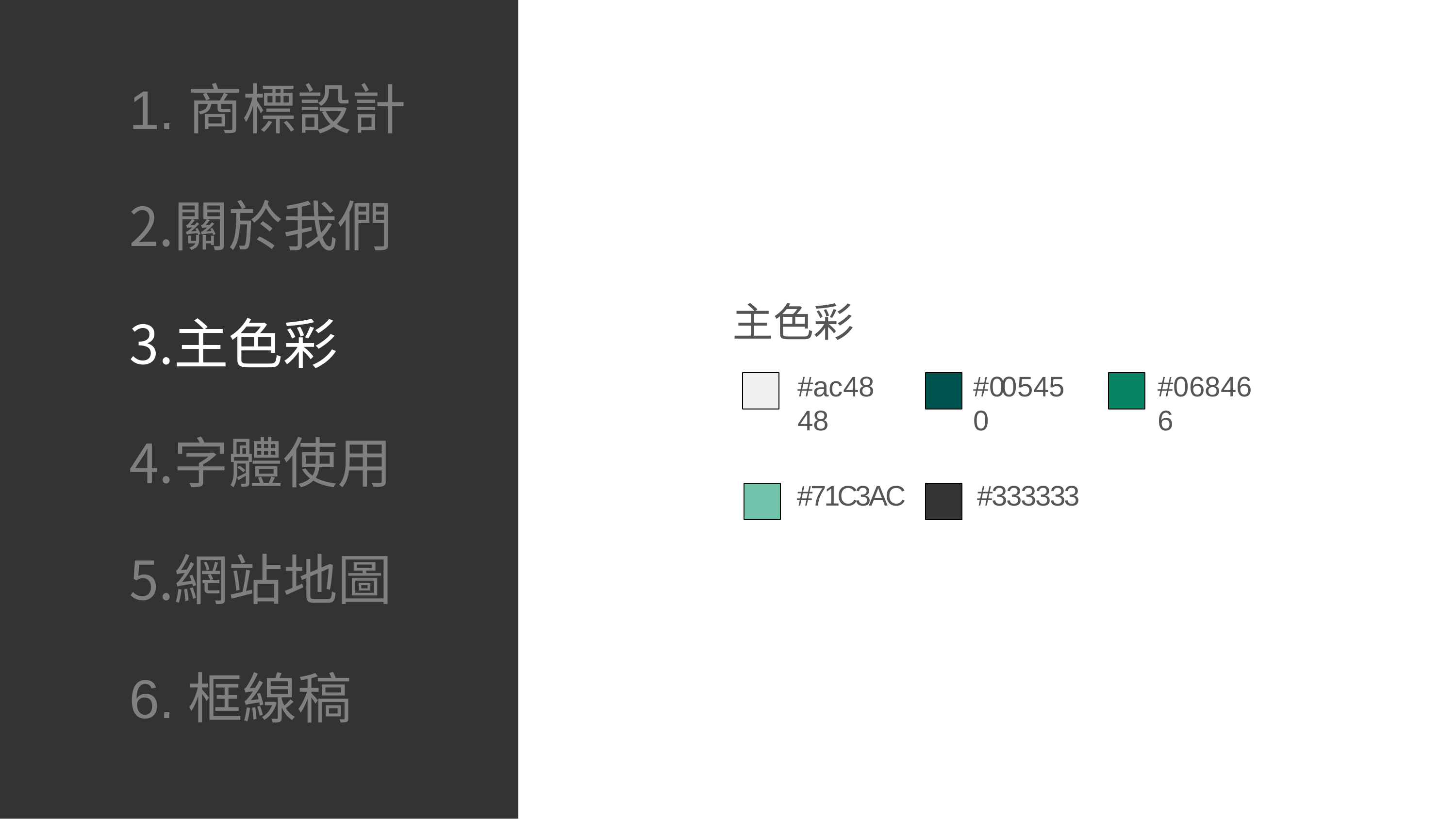

# 1.商標設計
關於我們
主⾊彩
字體使用
網站地圖
主⾊彩
#ac4848
#005450
#068466

#71C3AC
#333333

6.框線稿